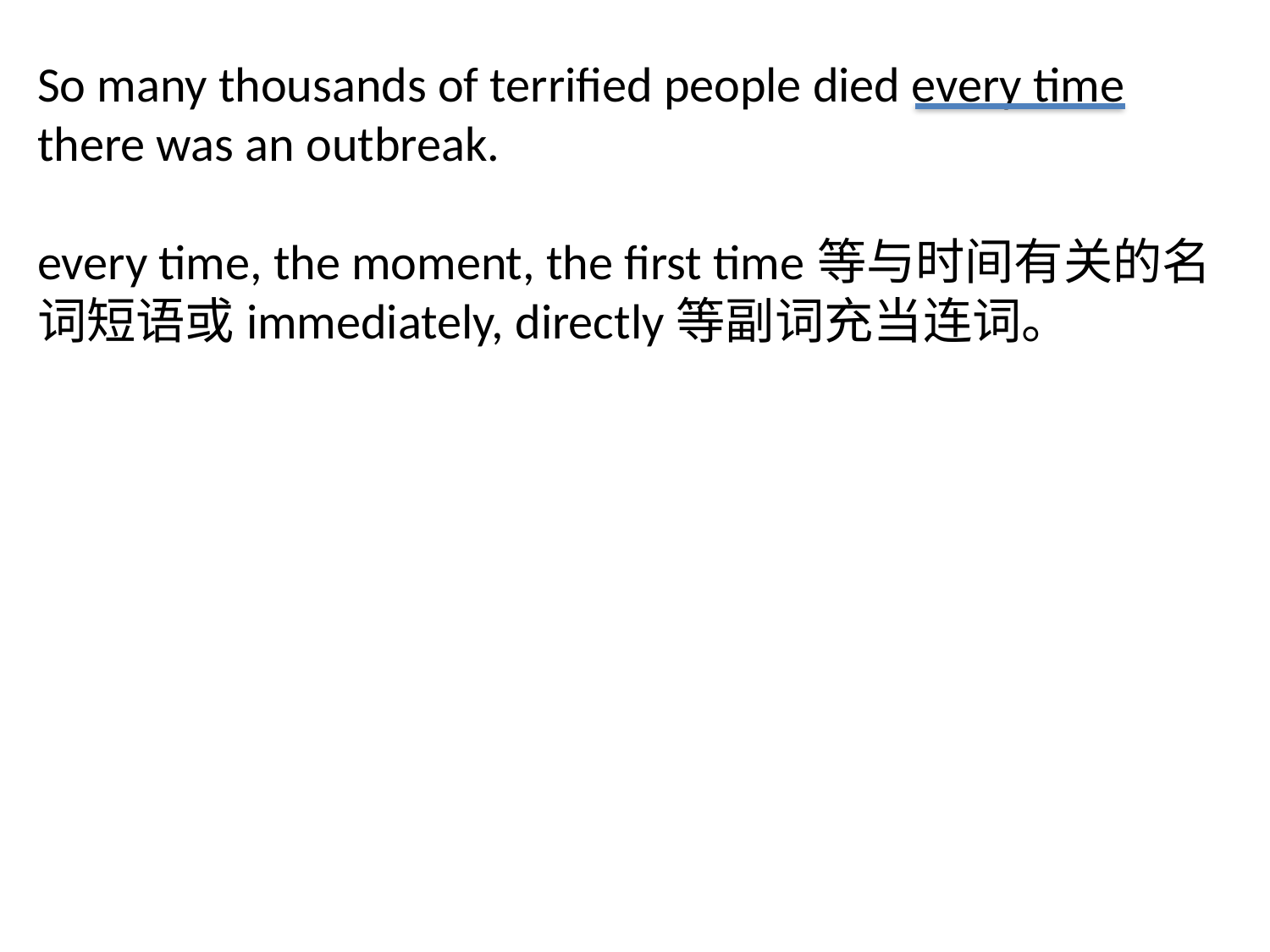

So many thousands of terrified people died every time there was an outbreak.

every time, the moment, the first time等与时间有关的名词短语或immediately, directly等副词充当连词。